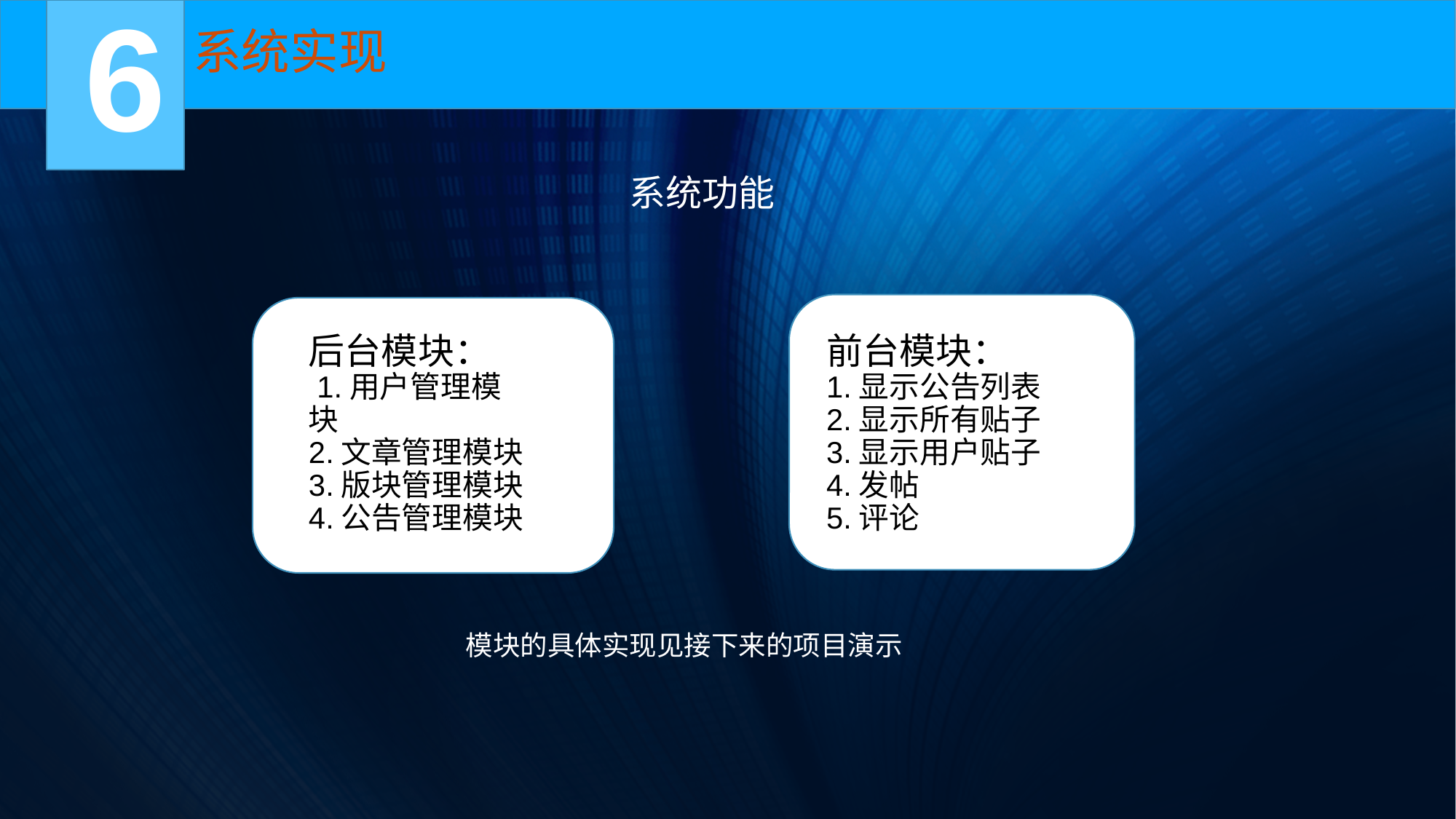

6
系统实现
系统功能

后台模块：
 1.用户管理模块
2.文章管理模块
3.版块管理模块
4.公告管理模块
前台模块：
1.显示公告列表
2.显示所有贴子
3.显示用户贴子
4.发帖
5.评论
模块的具体实现见接下来的项目演示